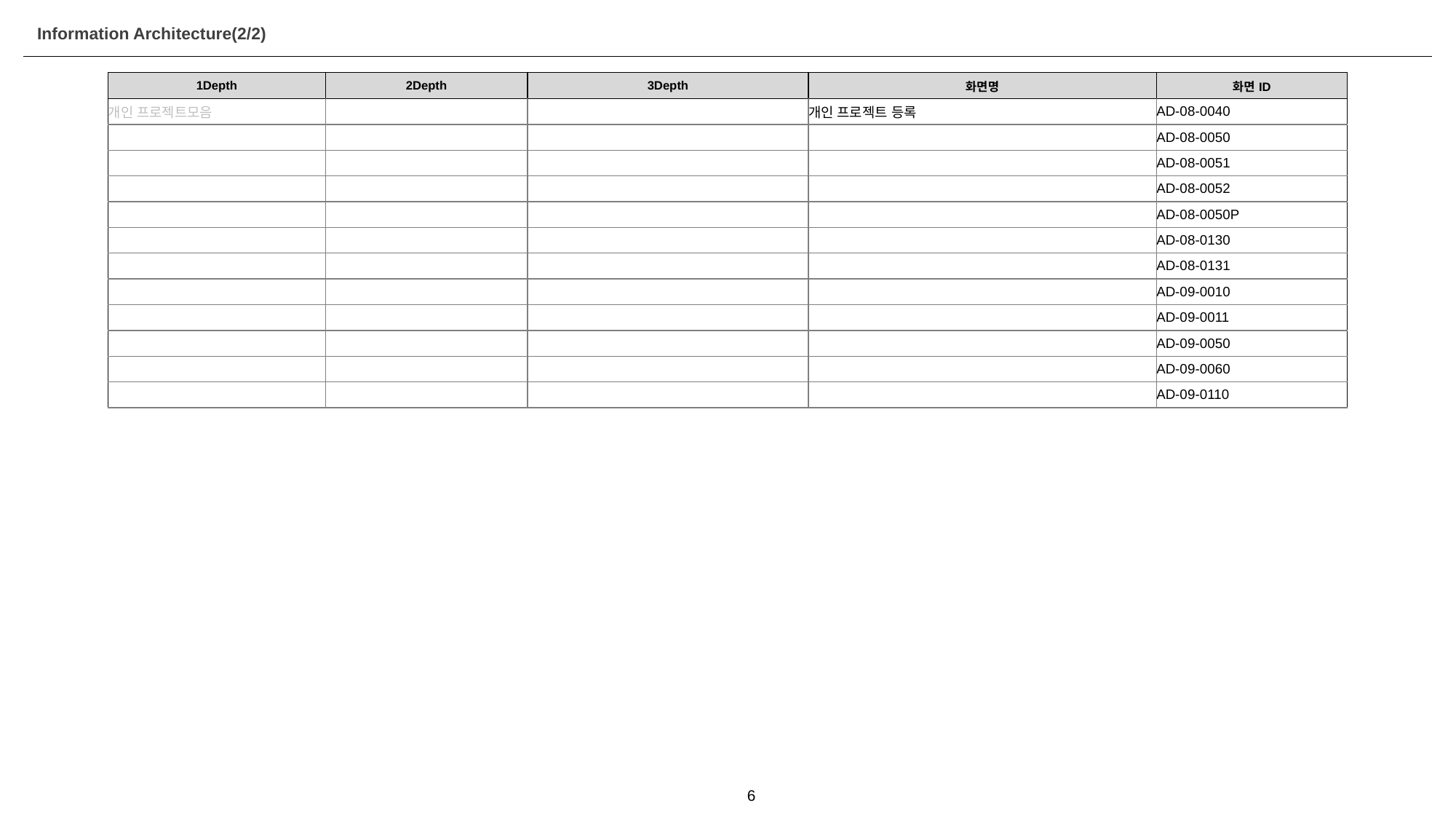

Information Architecture(2/2)
| 1Depth | 2Depth | 3Depth | 화면명 | 화면ID |
| --- | --- | --- | --- | --- |
| 개인 프로젝트모음 |  |  | 개인 프로젝트 등록 | AD-08-0040 |
|  |  |  |  | AD-08-0050 |
|  |  |  |  | AD-08-0051 |
|  |  |  |  | AD-08-0052 |
|  |  |  |  | AD-08-0050P |
|  |  |  |  | AD-08-0130 |
|  |  |  |  | AD-08-0131 |
|  |  |  |  | AD-09-0010 |
|  |  |  |  | AD-09-0011 |
|  |  |  |  | AD-09-0050 |
|  |  |  |  | AD-09-0060 |
|  |  |  |  | AD-09-0110 |